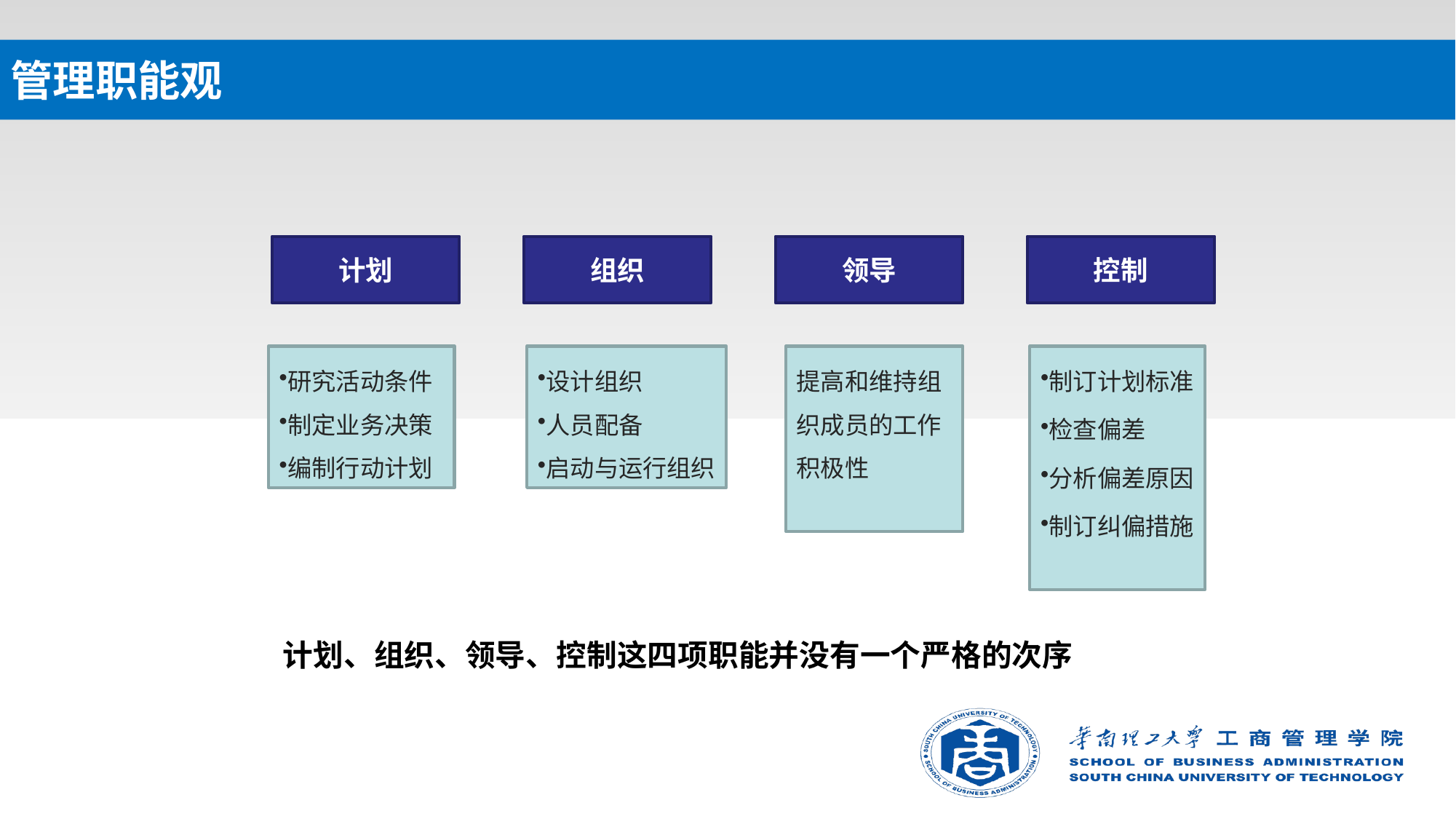

# 管理职能观
计划
组织
领导
控制
设计组织
人员配备
启动与运行组织
提高和维持组织成员的工作积极性

研究活动条件
制定业务决策
编制行动计划
制订计划标准
检查偏差
分析偏差原因
制订纠偏措施

计划、组织、领导、控制这四项职能并没有一个严格的次序